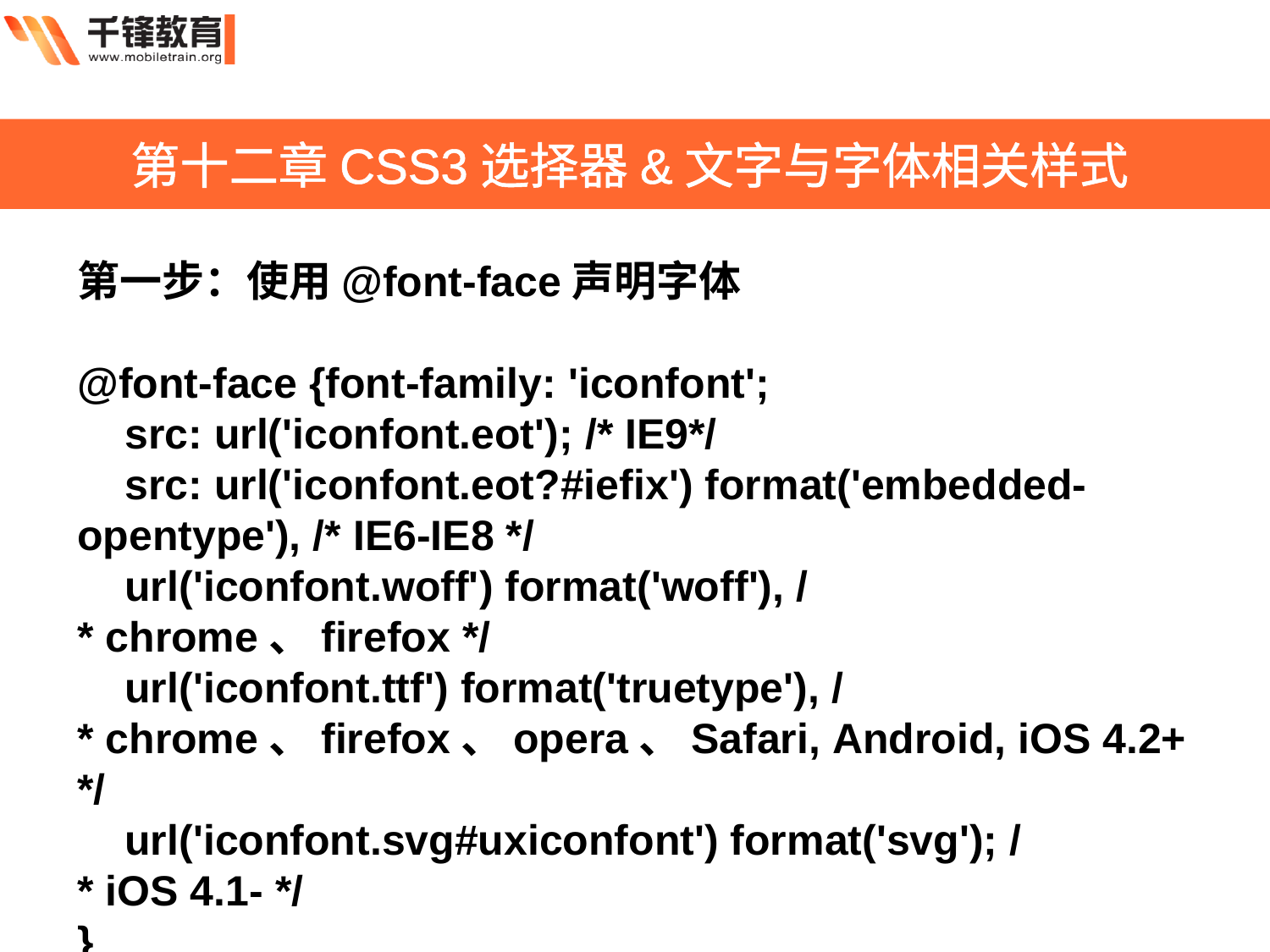

第十二章CSS3选择器&文字与字体相关样式
第一步：使用@font-face声明字体

@font-face {font-family: 'iconfont';
    src: url('iconfont.eot'); /* IE9*/
    src: url('iconfont.eot?#iefix') format('embedded-opentype'), /* IE6-IE8 */
    url('iconfont.woff') format('woff'), /* chrome、firefox */
    url('iconfont.ttf') format('truetype'), /* chrome、firefox、opera、Safari, Android, iOS 4.2+*/
    url('iconfont.svg#uxiconfont') format('svg'); /* iOS 4.1- */
}